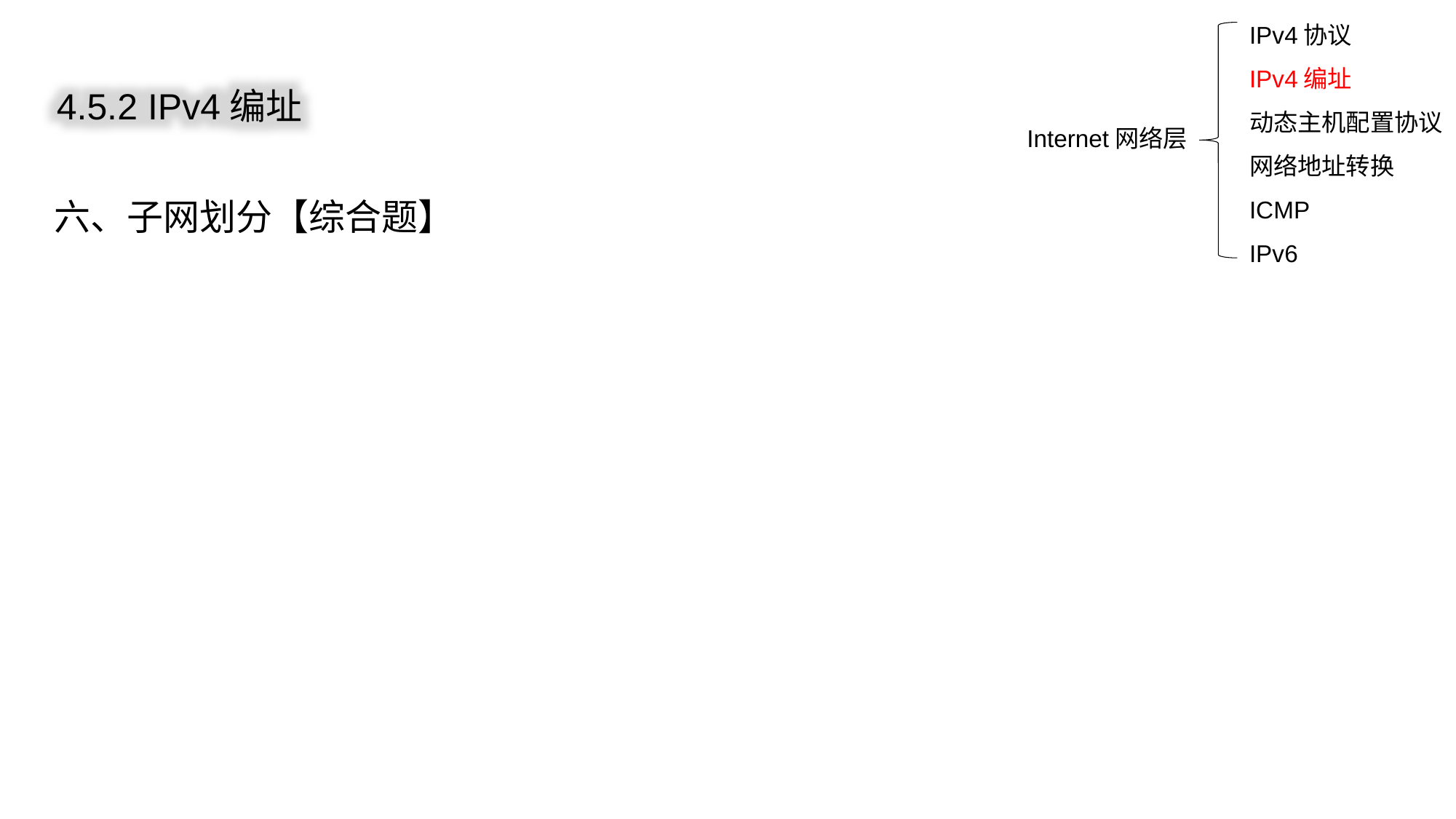

IPv4协议
IPv4编址
动态主机配置协议
网络地址转换
ICMP
IPv6

4.5.2 IPv4编址
Internet网络层
六、子网划分【综合题】